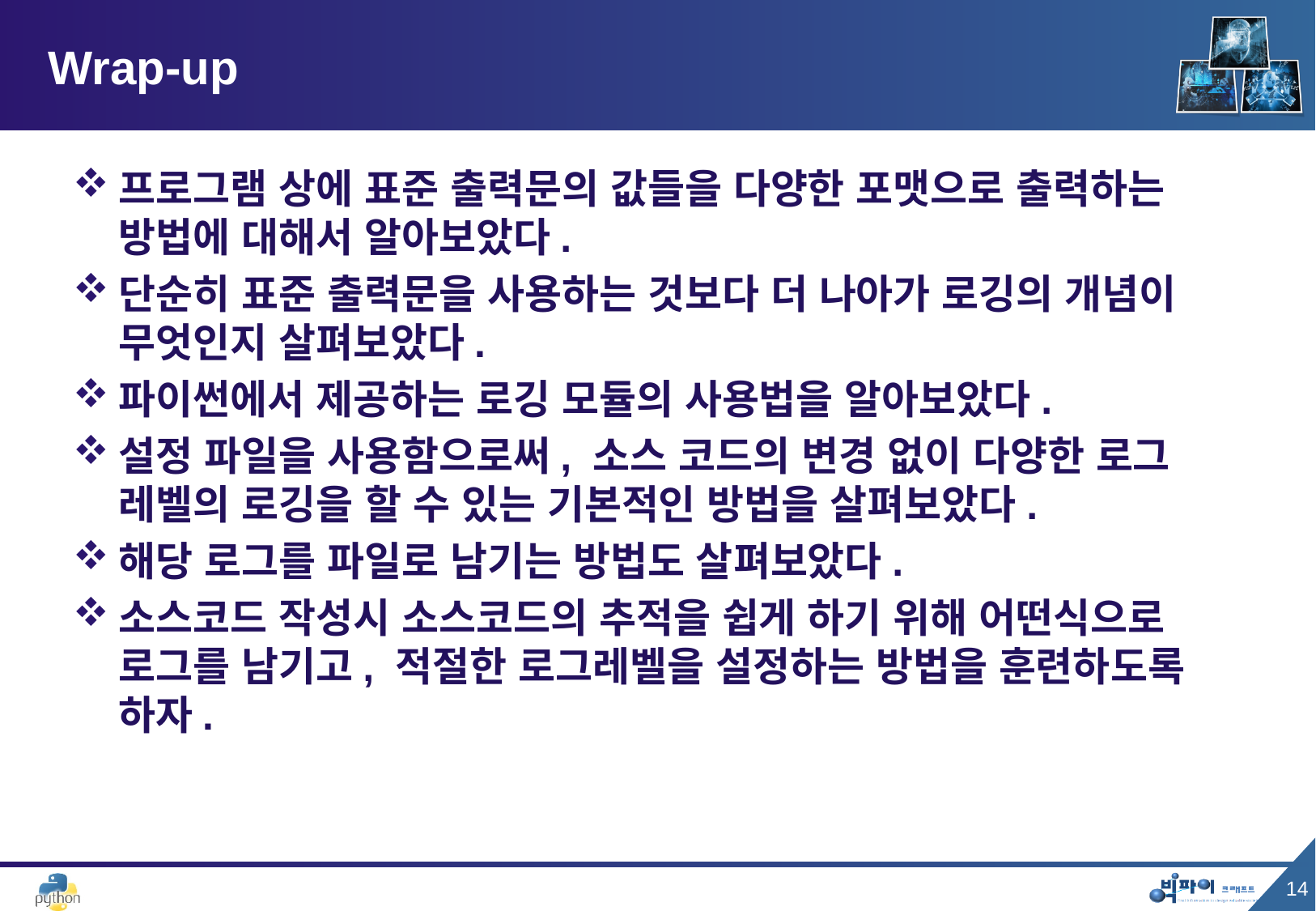

# Wrap-up
프로그램 상에 표준 출력문의 값들을 다양한 포맷으로 출력하는 방법에 대해서 알아보았다.
단순히 표준 출력문을 사용하는 것보다 더 나아가 로깅의 개념이 무엇인지 살펴보았다.
파이썬에서 제공하는 로깅 모듈의 사용법을 알아보았다.
설정 파일을 사용함으로써, 소스 코드의 변경 없이 다양한 로그 레벨의 로깅을 할 수 있는 기본적인 방법을 살펴보았다.
해당 로그를 파일로 남기는 방법도 살펴보았다.
소스코드 작성시 소스코드의 추적을 쉽게 하기 위해 어떤식으로 로그를 남기고, 적절한 로그레벨을 설정하는 방법을 훈련하도록 하자.